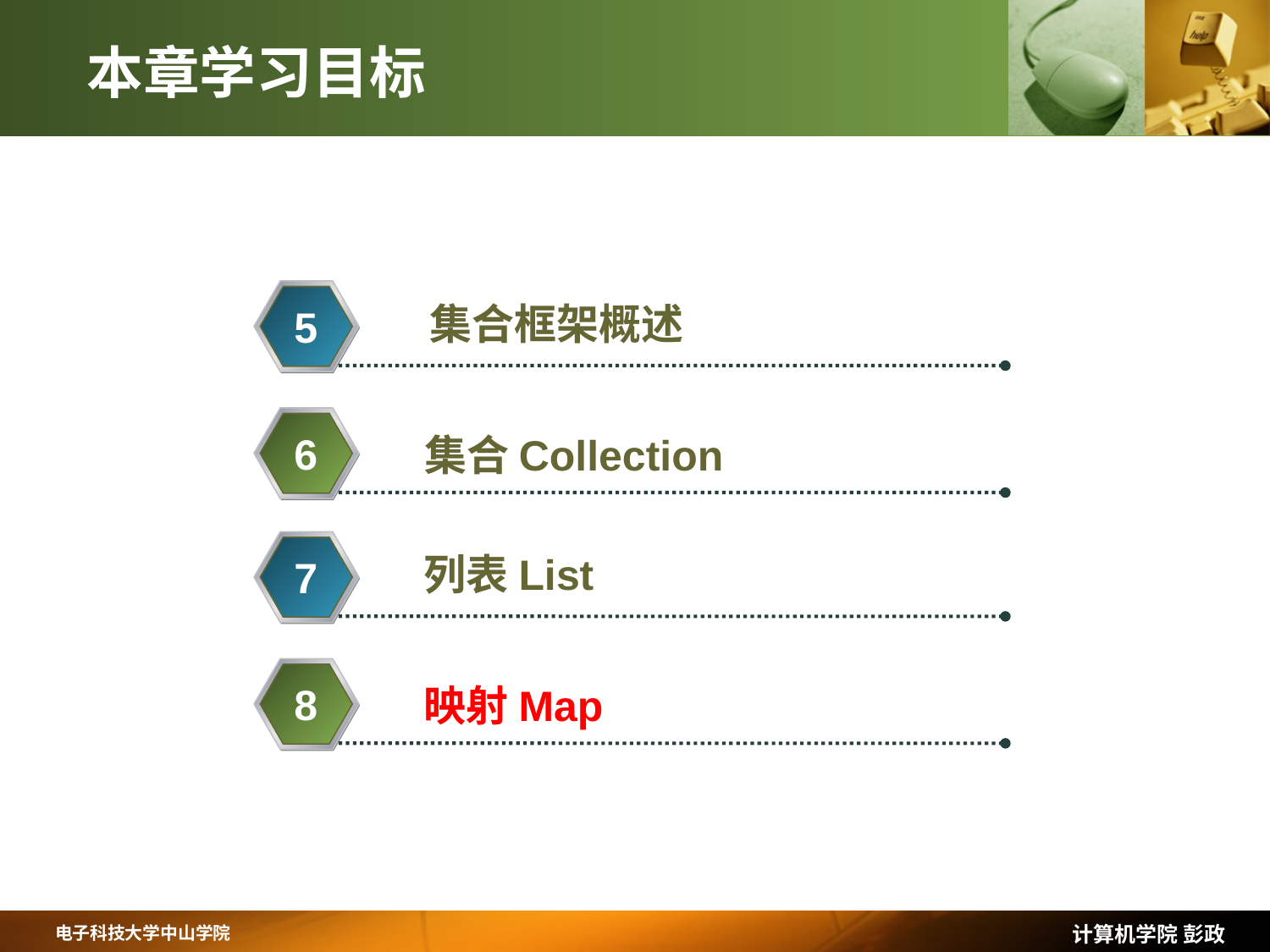

# 本章学习目标

集合框架概述
5

6
集合Collection

列表List
7

8
映射Map

计算机学院 彭政
电子科技大学中山学院